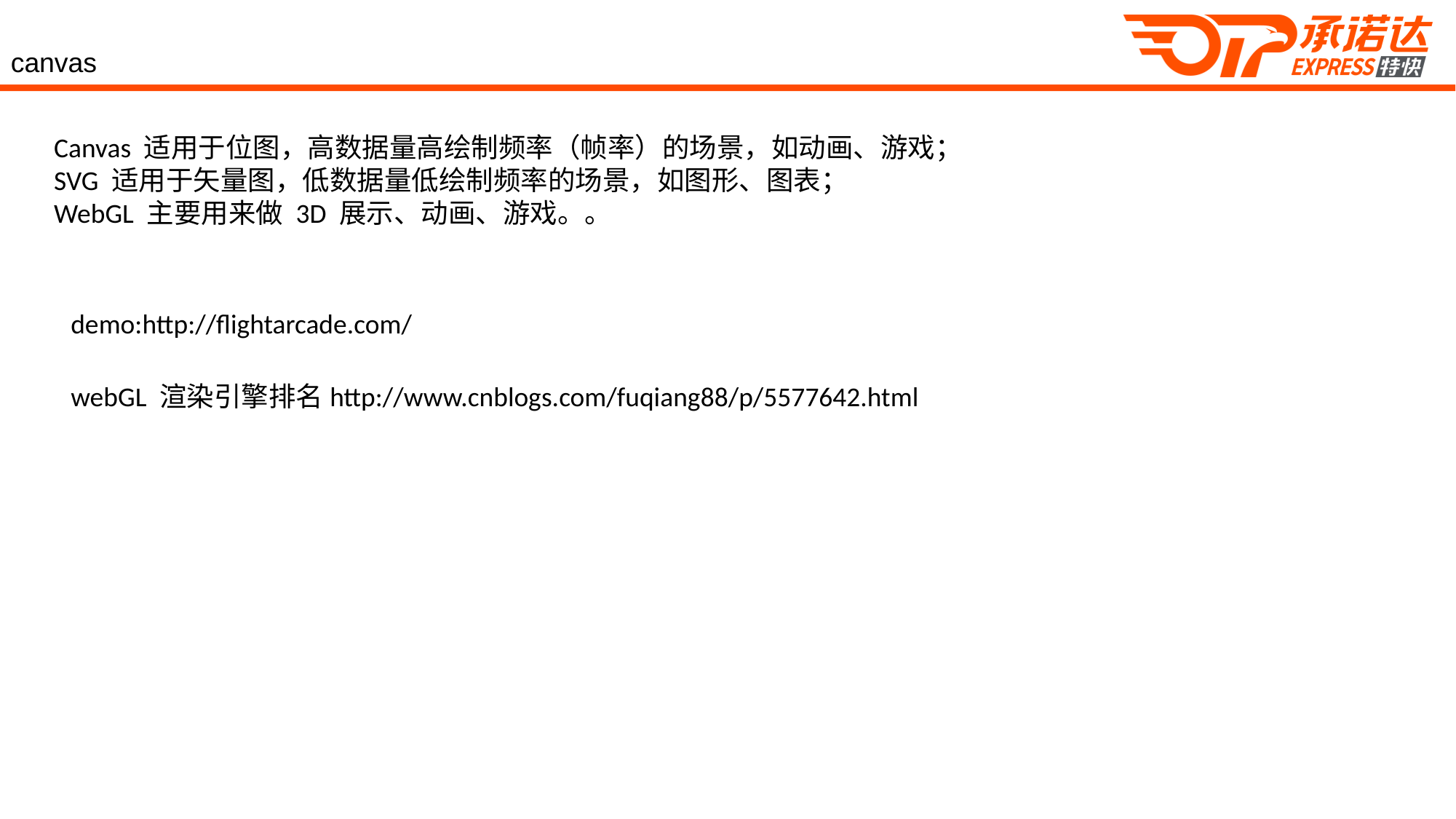

# canvas
Canvas 适用于位图，高数据量高绘制频率（帧率）的场景，如动画、游戏；
SVG 适用于矢量图，低数据量低绘制频率的场景，如图形、图表；
WebGL 主要用来做 3D 展示、动画、游戏。。
demo:http://flightarcade.com/
webGL 渲染引擎排名http://www.cnblogs.com/fuqiang88/p/5577642.html